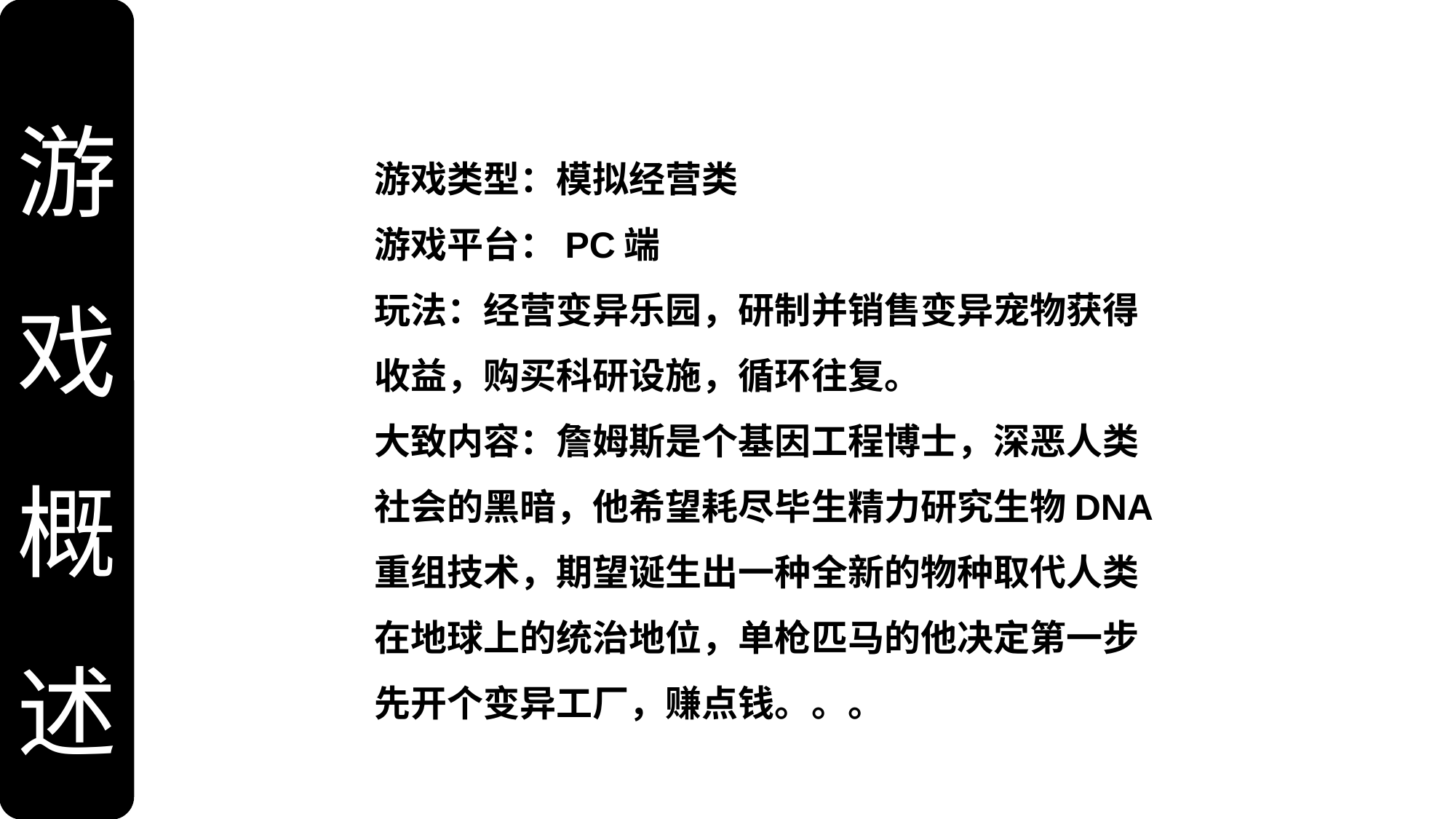

游
戏
概
述
游戏类型：模拟经营类
游戏平台：PC端
玩法：经营变异乐园，研制并销售变异宠物获得收益，购买科研设施，循环往复。
大致内容：詹姆斯是个基因工程博士，深恶人类社会的黑暗，他希望耗尽毕生精力研究生物DNA重组技术，期望诞生出一种全新的物种取代人类在地球上的统治地位，单枪匹马的他决定第一步先开个变异工厂，赚点钱。。。